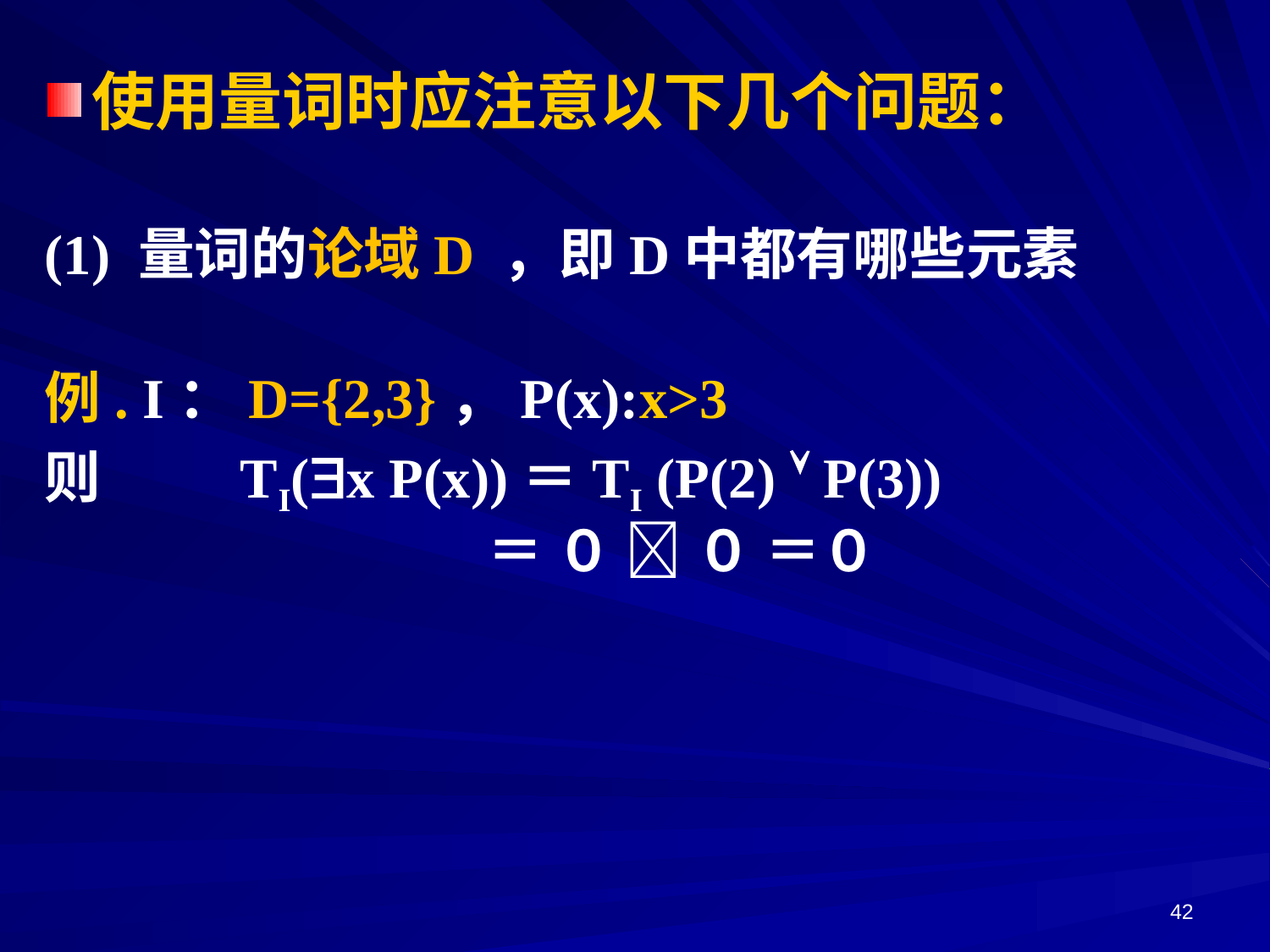

使用量词时应注意以下几个问题：
(1) 量词的论域D ，即D中都有哪些元素

例. I：D={2,3}，P(x):x>3
则　　 TI(∃x P(x))＝TI (P(2) ∨ P(3))
　　　　　 　       ＝ ０ ∨ ０ ＝０

42